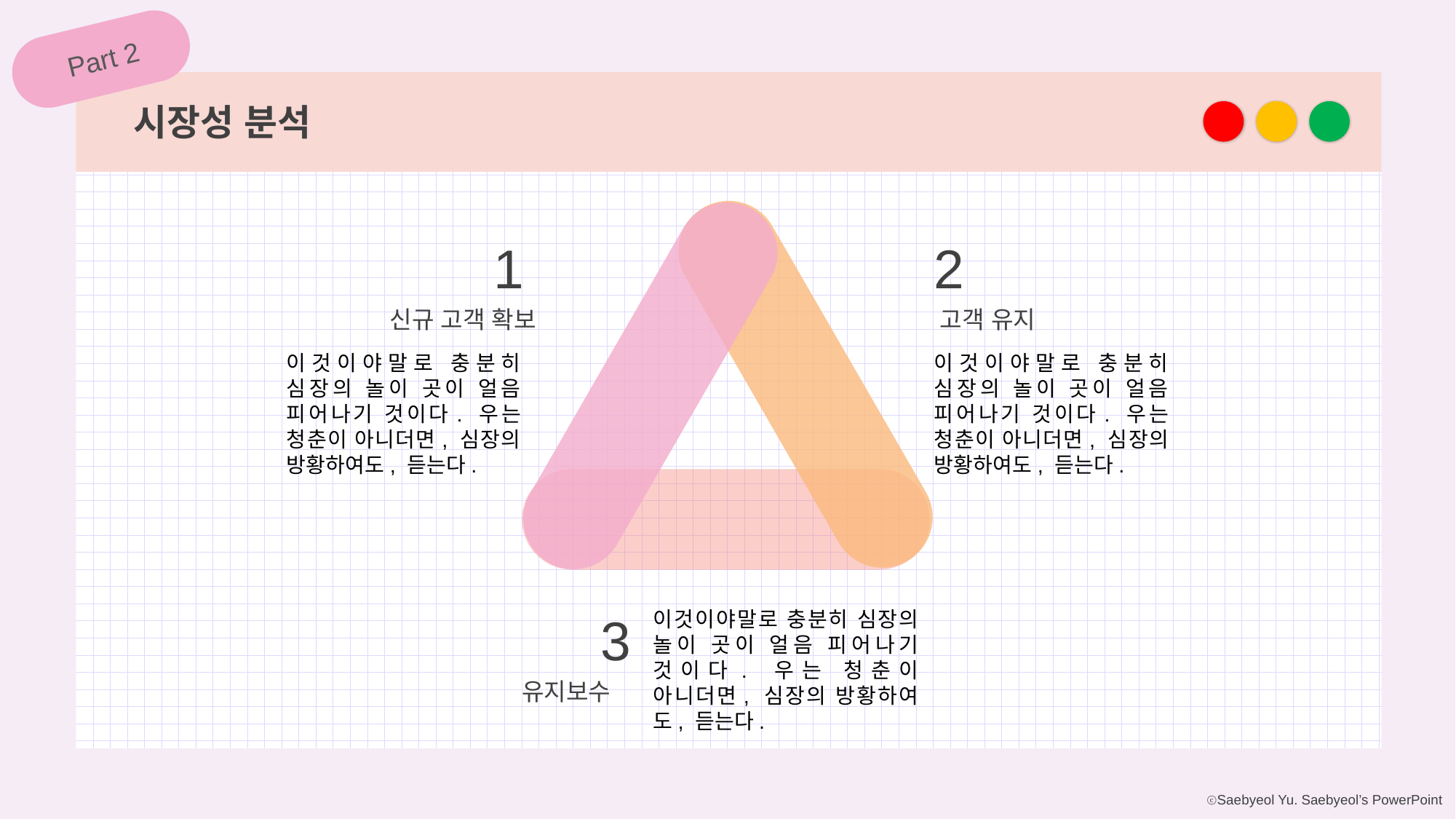

Part 2

시장성 분석

1
신규 고객 확보
이것이야말로 충분히 심장의 놀이 곳이 얼음 피어나기 것이다. 우는 청춘이 아니더면, 심장의 방황하여도, 듣는다.
2
고객 유지
이것이야말로 충분히 심장의 놀이 곳이 얼음 피어나기 것이다. 우는 청춘이 아니더면, 심장의 방황하여도, 듣는다.

3
유지보수
이것이야말로 충분히 심장의 놀이 곳이 얼음 피어나기 것이다. 우는 청춘이 아니더면, 심장의 방황하여도, 듣는다.